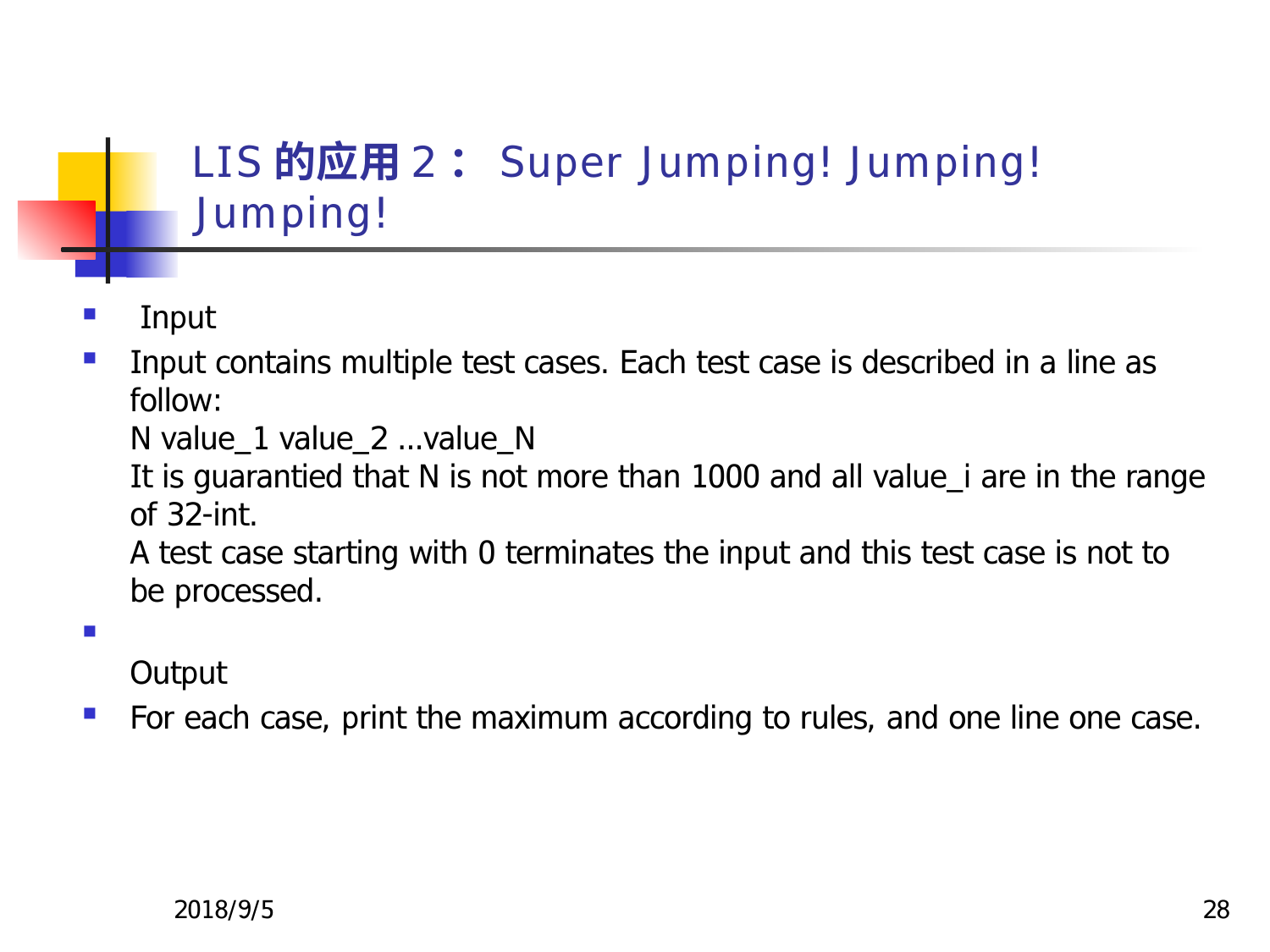

# LIS的应用2：Super Jumping! Jumping! Jumping!
 Input
Input contains multiple test cases. Each test case is described in a line as follow:
N value_1 value_2 …value_N
It is guarantied that N is not more than 1000 and all value_i are in the range of 32-int.
A test case starting with 0 terminates the input and this test case is not to be processed.
Output
For each case, print the maximum according to rules, and one line one case.
2018/9/5
28